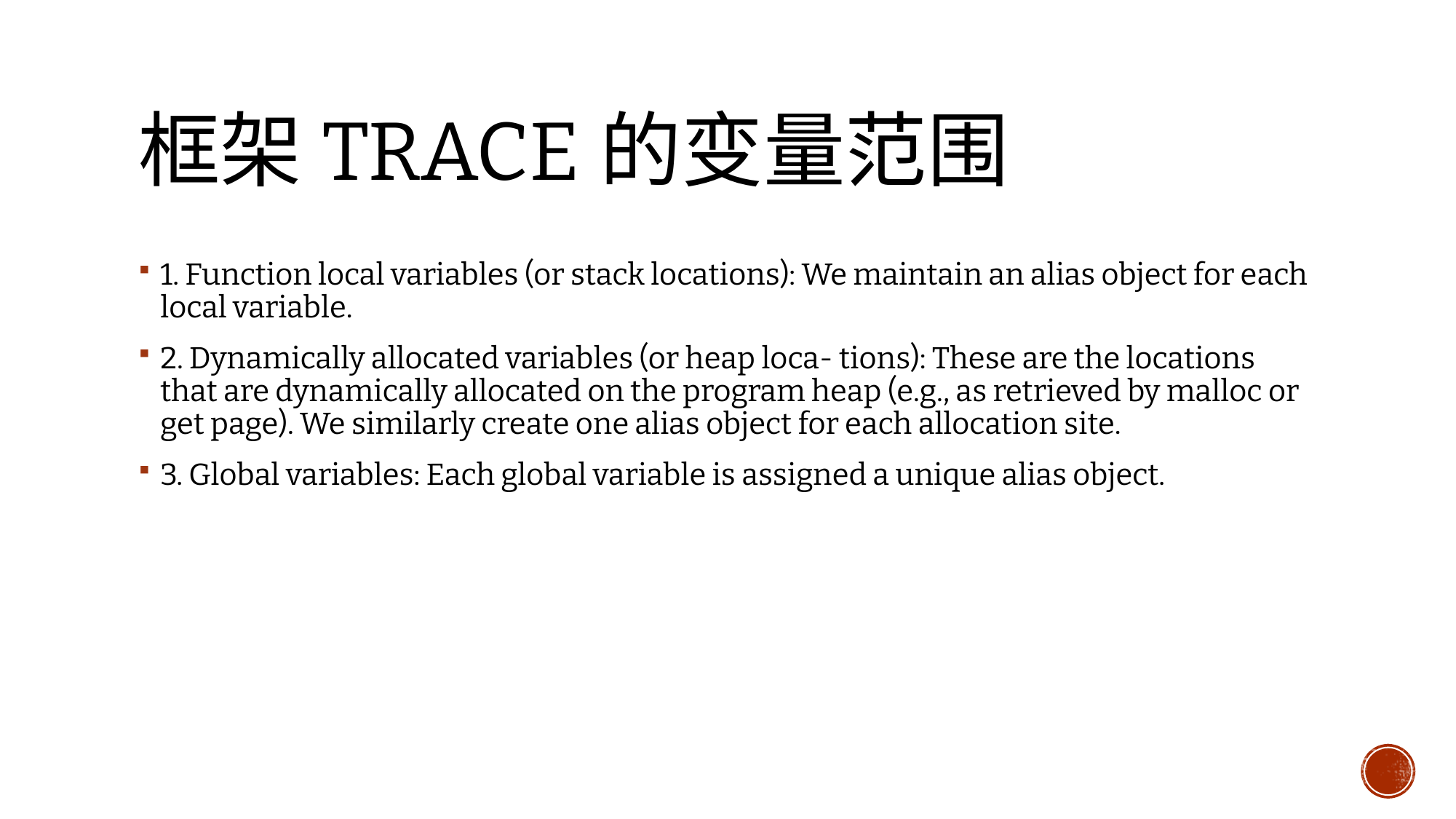

# 框架trace的变量范围
1. Function local variables (or stack locations): We maintain an alias object for each local variable.
2. Dynamically allocated variables (or heap loca- tions): These are the locations that are dynamically allocated on the program heap (e.g., as retrieved by malloc or get page). We similarly create one alias object for each allocation site.
3. Global variables: Each global variable is assigned a unique alias object.